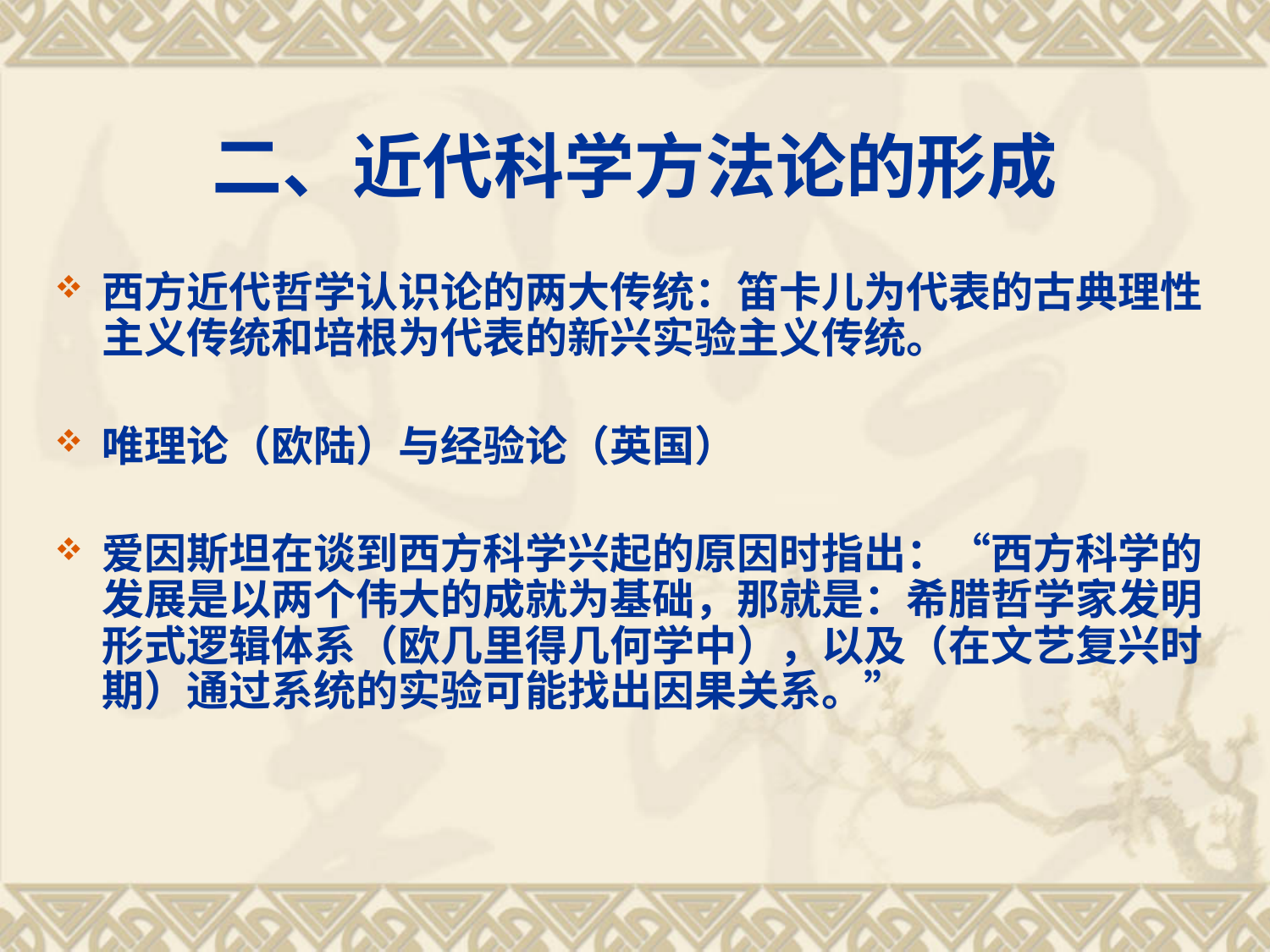

# 二、近代科学方法论的形成
西方近代哲学认识论的两大传统：笛卡儿为代表的古典理性主义传统和培根为代表的新兴实验主义传统。

唯理论（欧陆）与经验论（英国）

爱因斯坦在谈到西方科学兴起的原因时指出：“西方科学的发展是以两个伟大的成就为基础，那就是：希腊哲学家发明形式逻辑体系（欧几里得几何学中），以及（在文艺复兴时期）通过系统的实验可能找出因果关系。”